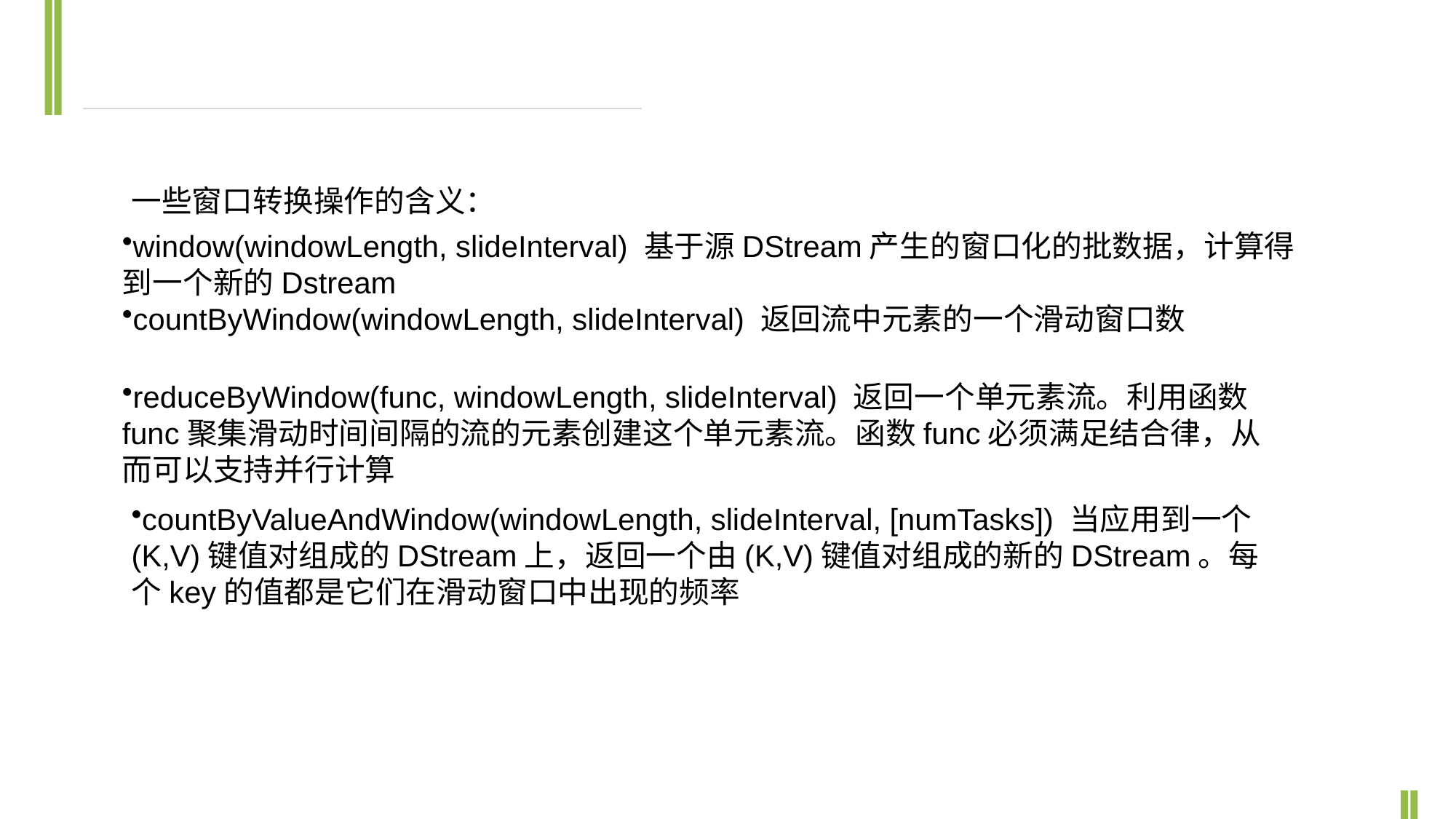

一些窗口转换操作的含义：
window(windowLength, slideInterval) 基于源DStream产生的窗口化的批数据，计算得到一个新的Dstream
countByWindow(windowLength, slideInterval) 返回流中元素的一个滑动窗口数
reduceByWindow(func, windowLength, slideInterval) 返回一个单元素流。利用函数func聚集滑动时间间隔的流的元素创建这个单元素流。函数func必须满足结合律，从而可以支持并行计算
countByValueAndWindow(windowLength, slideInterval, [numTasks]) 当应用到一个(K,V)键值对组成的DStream上，返回一个由(K,V)键值对组成的新的DStream。每个key的值都是它们在滑动窗口中出现的频率